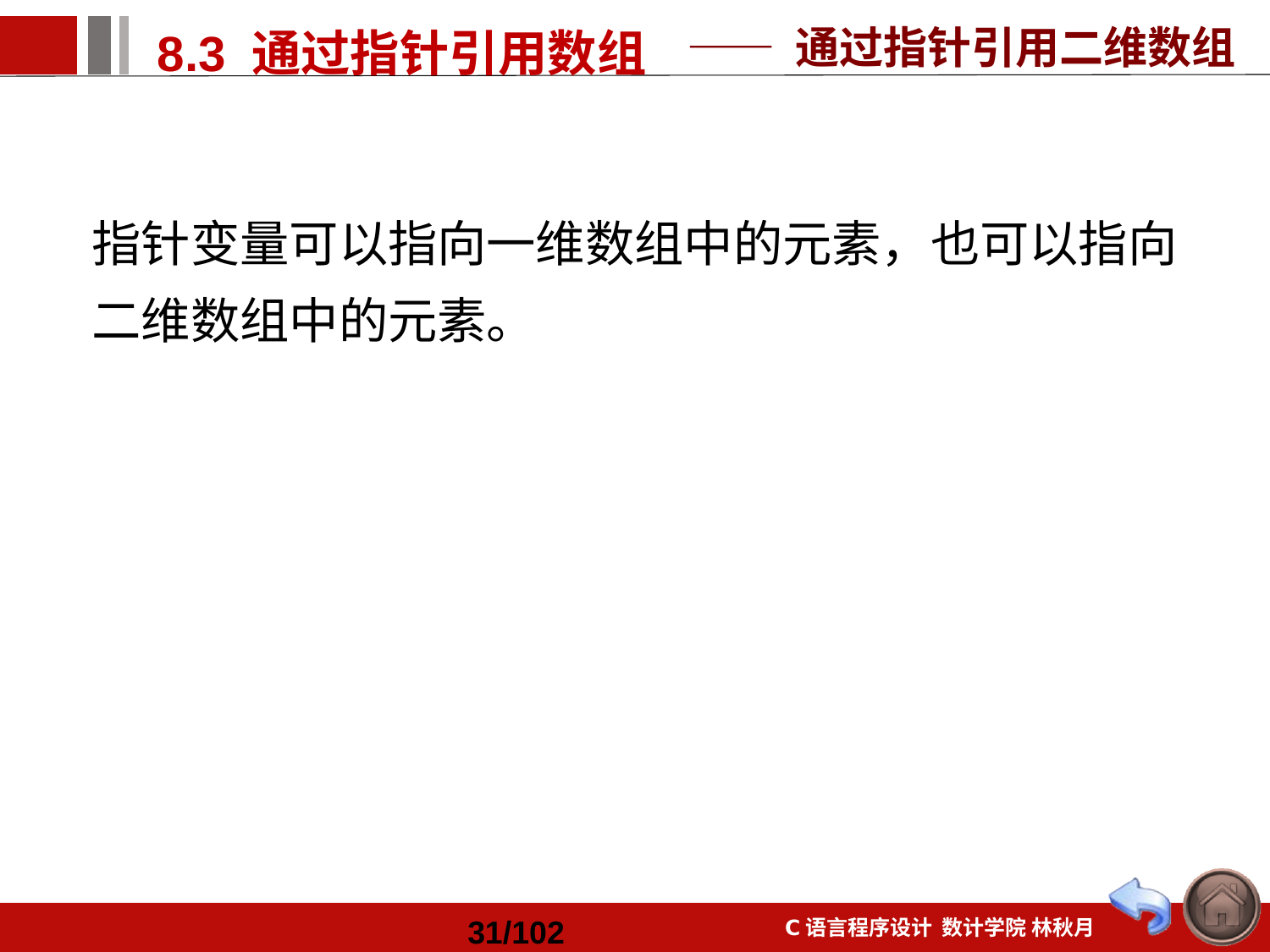

—— 通过指针引用二维数组
指针变量可以指向一维数组中的元素，也可以指向二维数组中的元素。